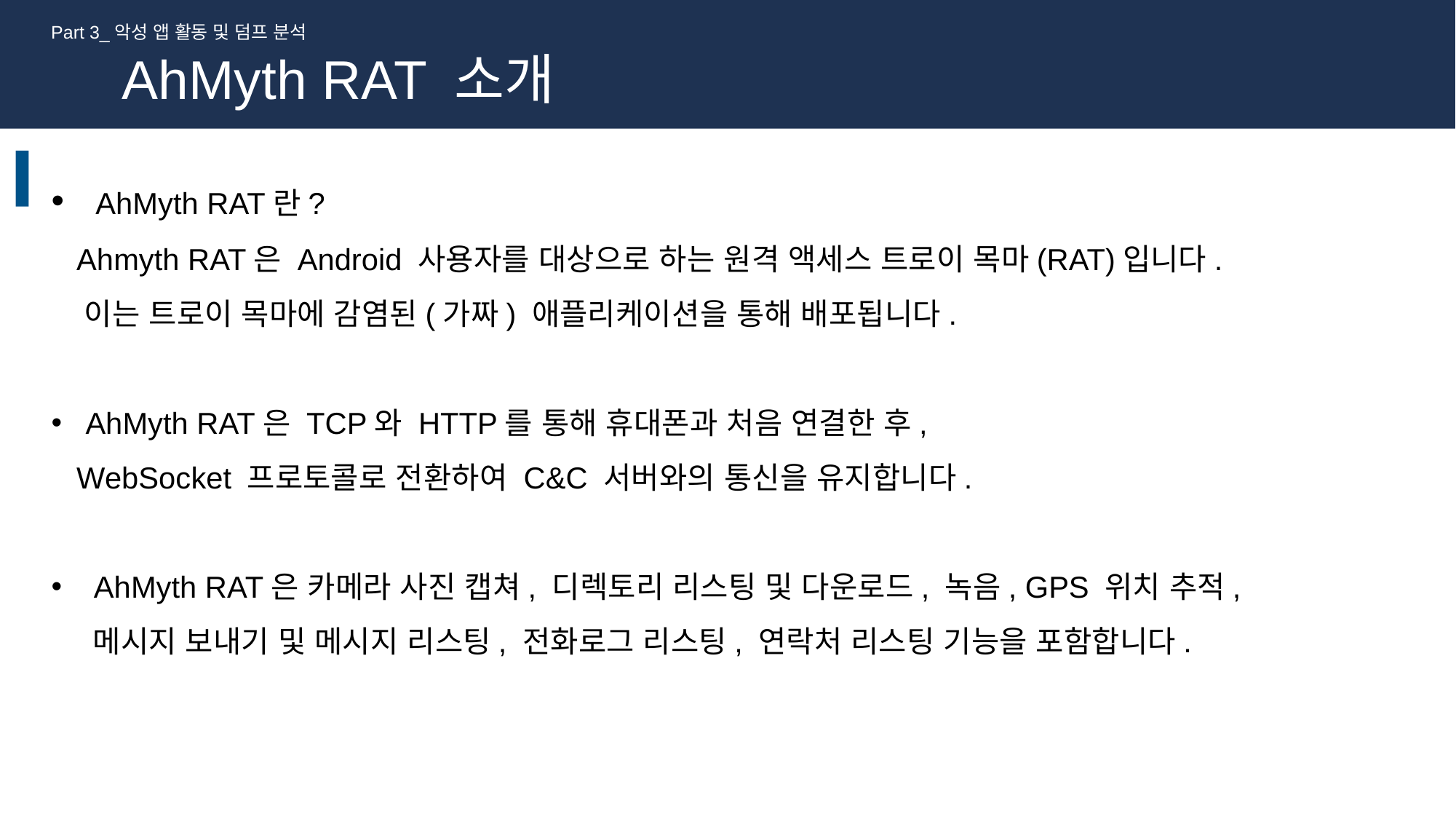

Part 3_악성 앱 활동 및 덤프 분석
AhMyth RAT 소개

 AhMyth RAT란?
   Ahmyth RAT은 Android 사용자를 대상으로 하는 원격 액세스 트로이 목마(RAT)입니다.
   이는 트로이 목마에 감염된(가짜) 애플리케이션을 통해 배포됩니다.

AhMyth RAT은 TCP와 HTTP를 통해 휴대폰과 처음 연결한 후,
   WebSocket 프로토콜로 전환하여 C&C 서버와의 통신을 유지합니다.

 AhMyth RAT은 카메라 사진 캡쳐, 디렉토리 리스팅 및 다운로드, 녹음, GPS 위치 추적,
    메시지 보내기 및 메시지 리스팅, 전화로그 리스팅, 연락처 리스팅 기능을 포함합니다.